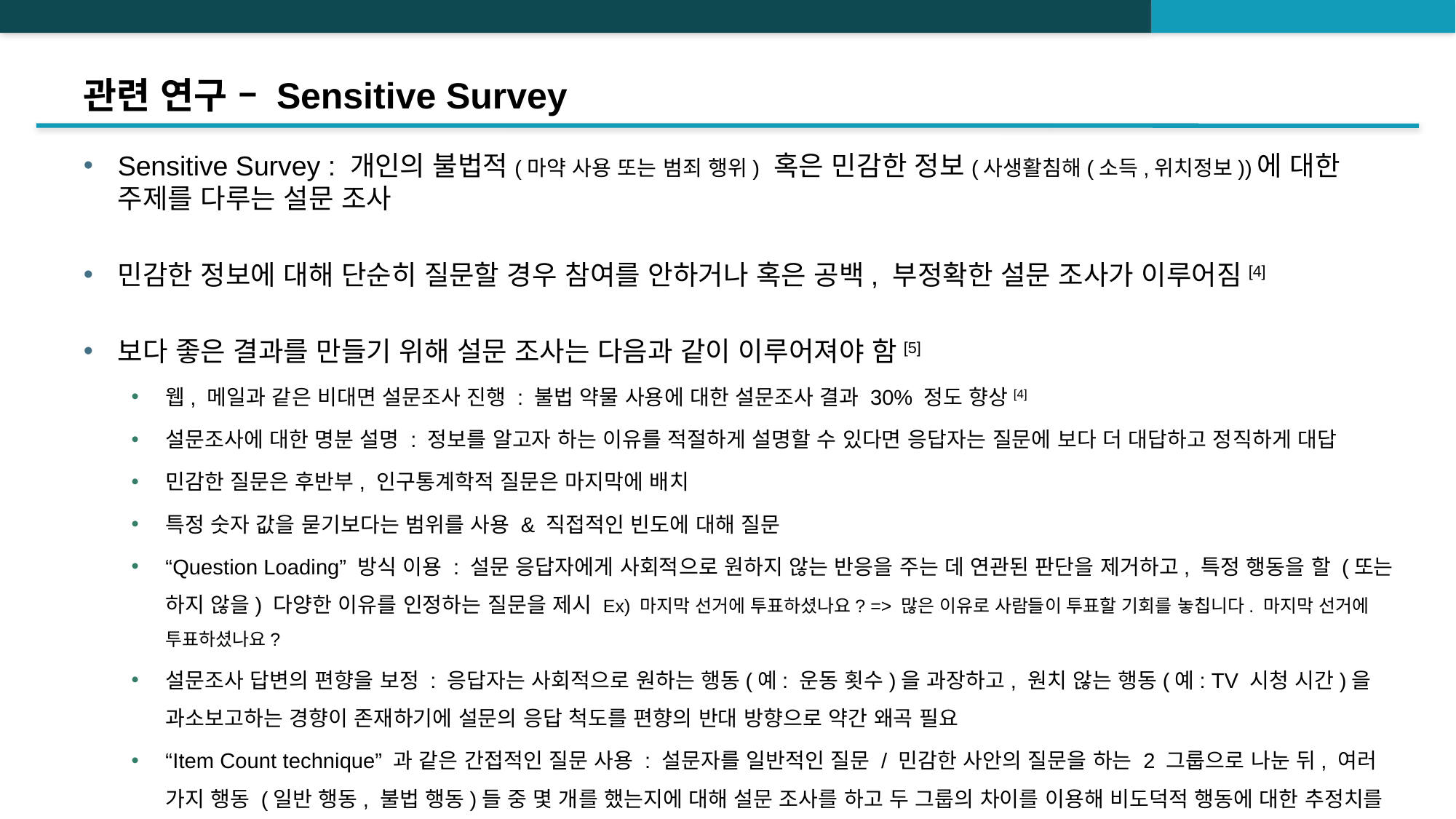

# 관련 연구 – Sensitive Survey
Sensitive Survey : 개인의 불법적(마약 사용 또는 범죄 행위) 혹은 민감한 정보(사생활침해(소득,위치정보))에 대한 주제를 다루는 설문 조사

민감한 정보에 대해 단순히 질문할 경우 참여를 안하거나 혹은 공백, 부정확한 설문 조사가 이루어짐[4]

보다 좋은 결과를 만들기 위해 설문 조사는 다음과 같이 이루어져야 함[5]
웹, 메일과 같은 비대면 설문조사 진행 : 불법 약물 사용에 대한 설문조사 결과 30% 정도 향상[4]
설문조사에 대한 명분 설명 : 정보를 알고자 하는 이유를 적절하게 설명할 수 있다면 응답자는 질문에 보다 더 대답하고 정직하게 대답
민감한 질문은 후반부, 인구통계학적 질문은 마지막에 배치
특정 숫자 값을 묻기보다는 범위를 사용 & 직접적인 빈도에 대해 질문
“Question Loading” 방식 이용 : 설문 응답자에게 사회적으로 원하지 않는 반응을 주는 데 연관된 판단을 제거하고, 특정 행동을 할 (또는 하지 않을) 다양한 이유를 인정하는 질문을 제시 Ex) 마지막 선거에 투표하셨나요? => 많은 이유로 사람들이 투표할 기회를 놓칩니다. 마지막 선거에 투표하셨나요?
설문조사 답변의 편향을 보정 : 응답자는 사회적으로 원하는 행동(예: 운동 횟수)을 과장하고, 원치 않는 행동(예: TV 시청 시간)을 과소보고하는 경향이 존재하기에 설문의 응답 척도를 편향의 반대 방향으로 약간 왜곡 필요
“Item Count technique” 과 같은 간접적인 질문 사용 : 설문자를 일반적인 질문 / 민감한 사안의 질문을 하는 2 그룹으로 나눈 뒤, 여러 가지 행동 (일반 행동, 불법 행동)들 중 몇 개를 했는지에 대해 설문 조사를 하고 두 그룹의 차이를 이용해 비도덕적 행동에 대한 추정치를 얻음 [6]